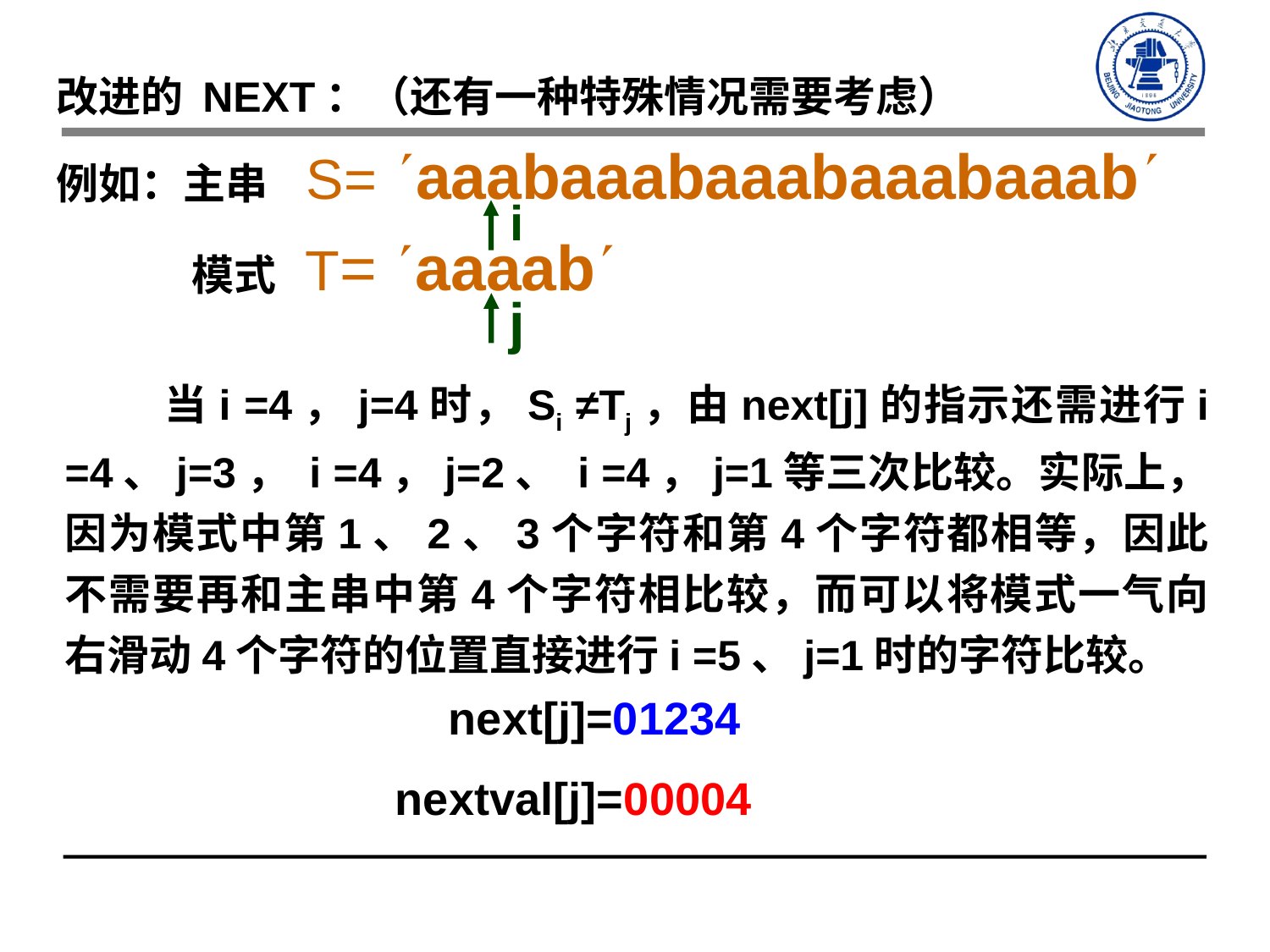

改进的 NEXT：（还有一种特殊情况需要考虑）
例如：主串   S= ′aaabaaabaaabaaabaaab′
    　模式  T= ′aaaab′
i

j

        当i =4，j=4时，Si ≠Tj，由next[j]的指示还需进行i =4、j=3， i =4，j=2、 i =4，j=1等三次比较。实际上，因为模式中第1、2、3个字符和第4个字符都相等，因此不需要再和主串中第4个字符相比较，而可以将模式一气向右滑动4个字符的位置直接进行i =5、j=1时的字符比较。
next[j]=01234
nextval[j]=00004